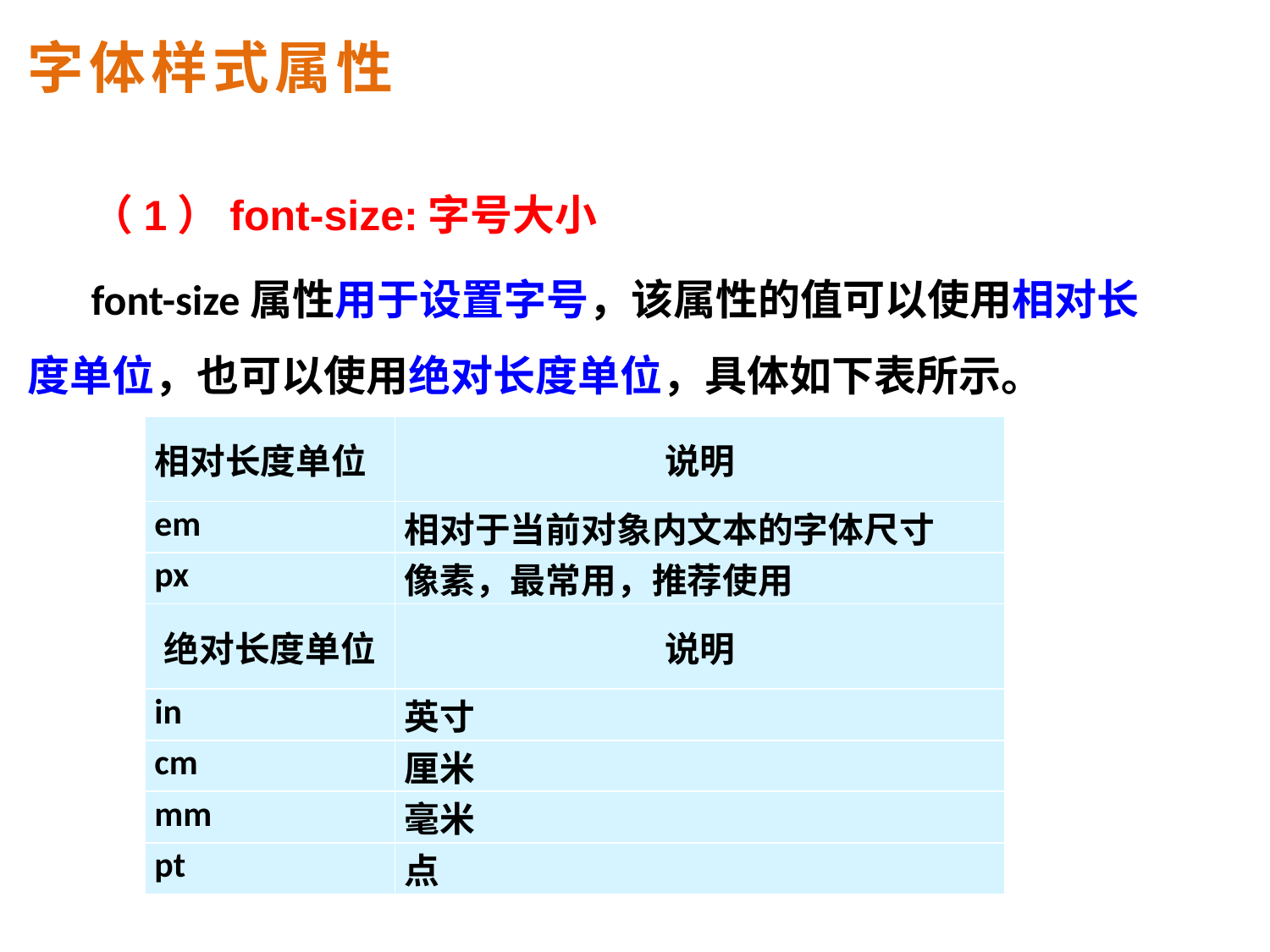

# 字体样式属性
（1）font-size:字号大小
font-size属性用于设置字号，该属性的值可以使用相对长度单位，也可以使用绝对长度单位，具体如下表所示。
| 相对长度单位 | 说明 |
| --- | --- |
| em | 相对于当前对象内文本的字体尺寸 |
| px | 像素，最常用，推荐使用 |
| 绝对长度单位 | 说明 |
| in | 英寸 |
| cm | 厘米 |
| mm | 毫米 |
| pt | 点 |